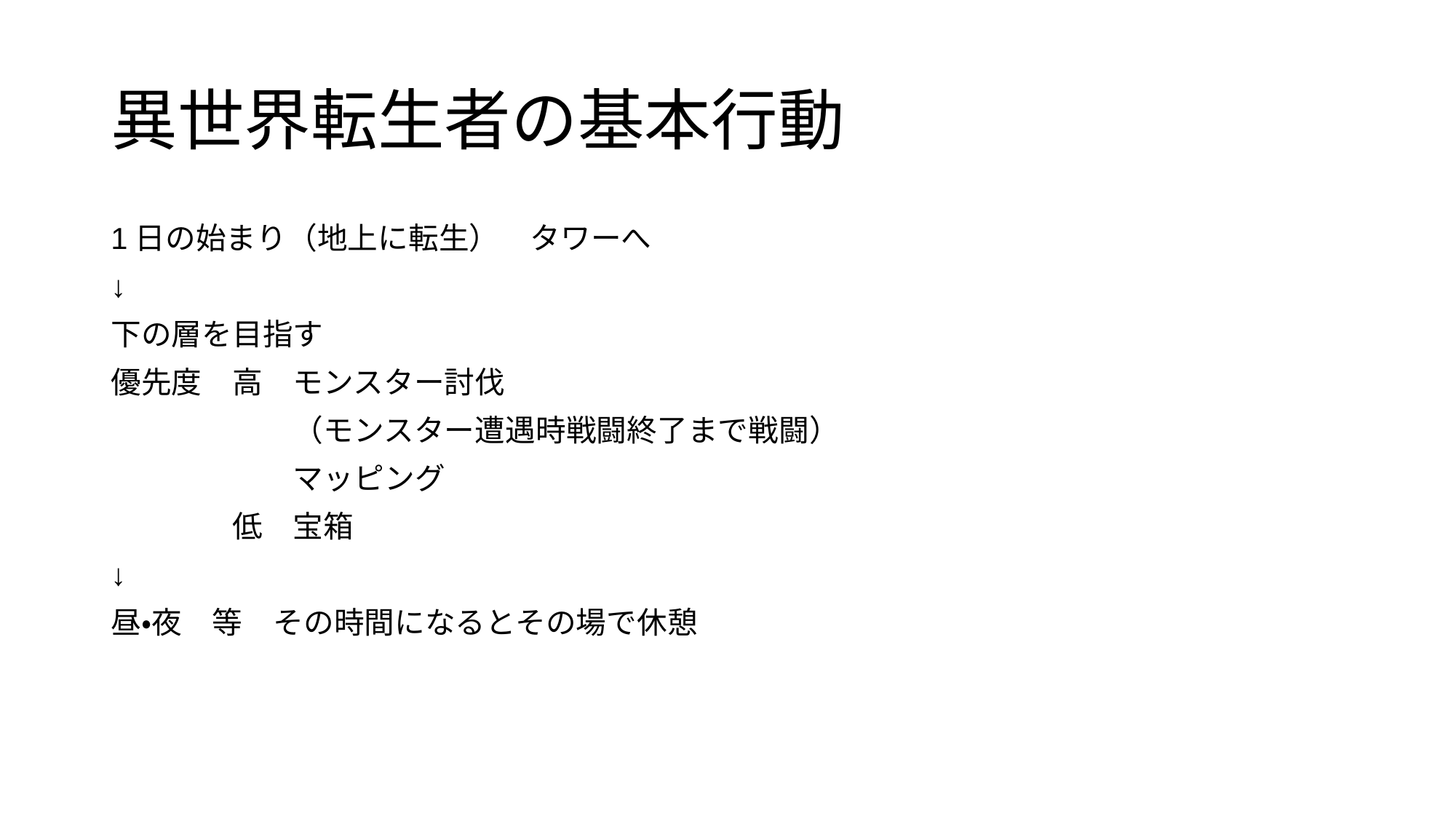

# 異世界転生者の基本行動
1日の始まり（地上に転生）　タワーへ
↓
下の層を目指す
優先度　高　モンスター討伐
　　　　　　（モンスター遭遇時戦闘終了まで戦闘）
　　　　　　マッピング
　　　　低　宝箱
↓
昼・夜　等　その時間になるとその場で休憩